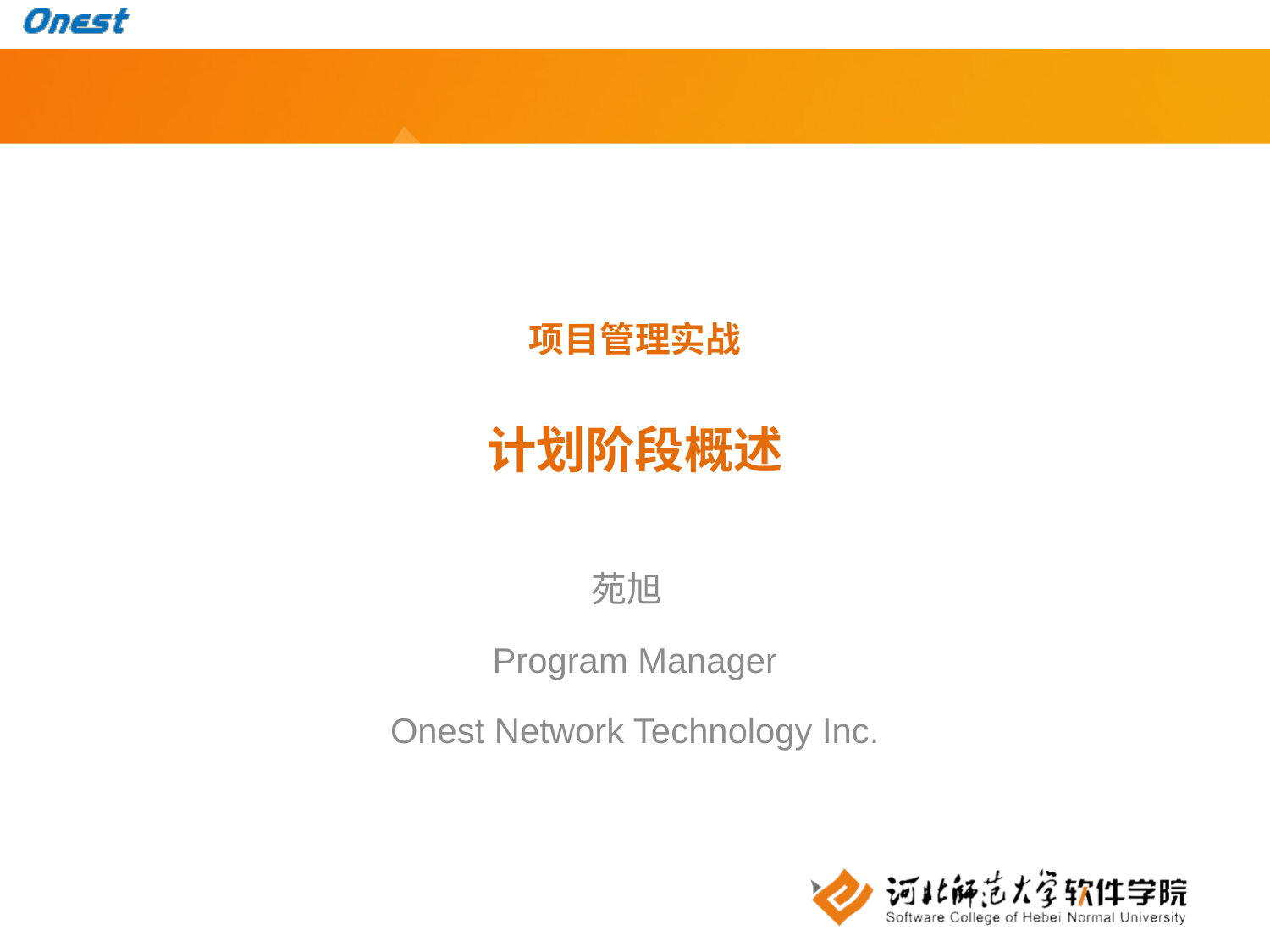

# 项目管理实战 计划阶段概述
苑旭
Program Manager
Onest Network Technology Inc.